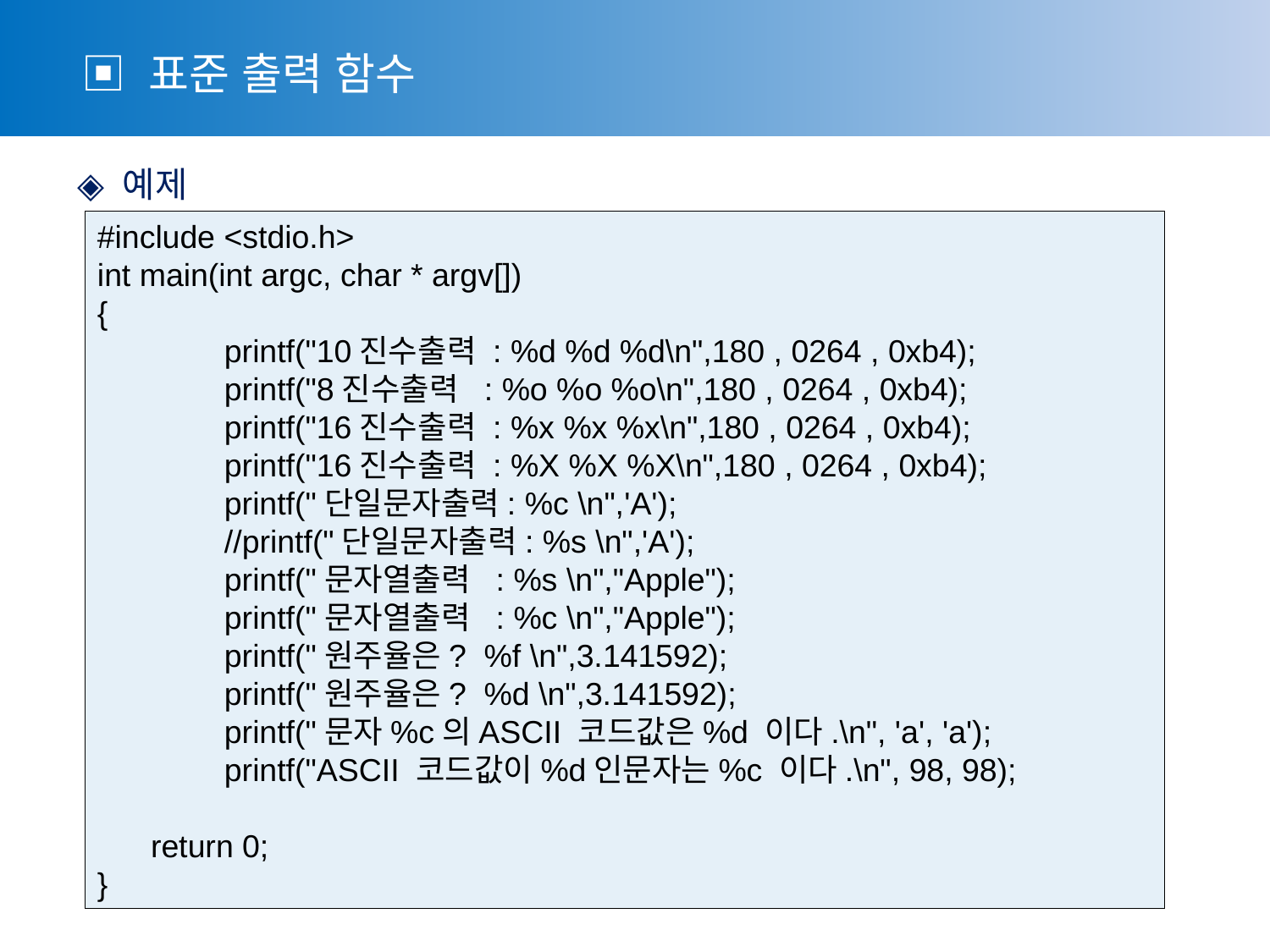

▣ 표준 출력 함수
 ◈ 예제

#include <stdio.h>
int main(int argc, char * argv[])
{
	printf("10진수출력 : %d %d %d\n",180 , 0264 , 0xb4);
	printf("8진수출력  : %o %o %o\n",180 , 0264 , 0xb4);
	printf("16진수출력 : %x %x %x\n",180 , 0264 , 0xb4);
	printf("16진수출력 : %X %X %X\n",180 , 0264 , 0xb4);
	printf("단일문자출력: %c \n",'A');
	//printf("단일문자출력: %s \n",'A');
	printf("문자열출력  : %s \n","Apple");
	printf("문자열출력  : %c \n","Apple");
	printf("원주율은?  %f \n",3.141592);
	printf("원주율은?  %d \n",3.141592);
	printf("문자%c의ASCII 코드값은%d 이다.\n", 'a', 'a');
	printf("ASCII 코드값이%d인문자는%c 이다.\n", 98, 98);

      return 0;
}